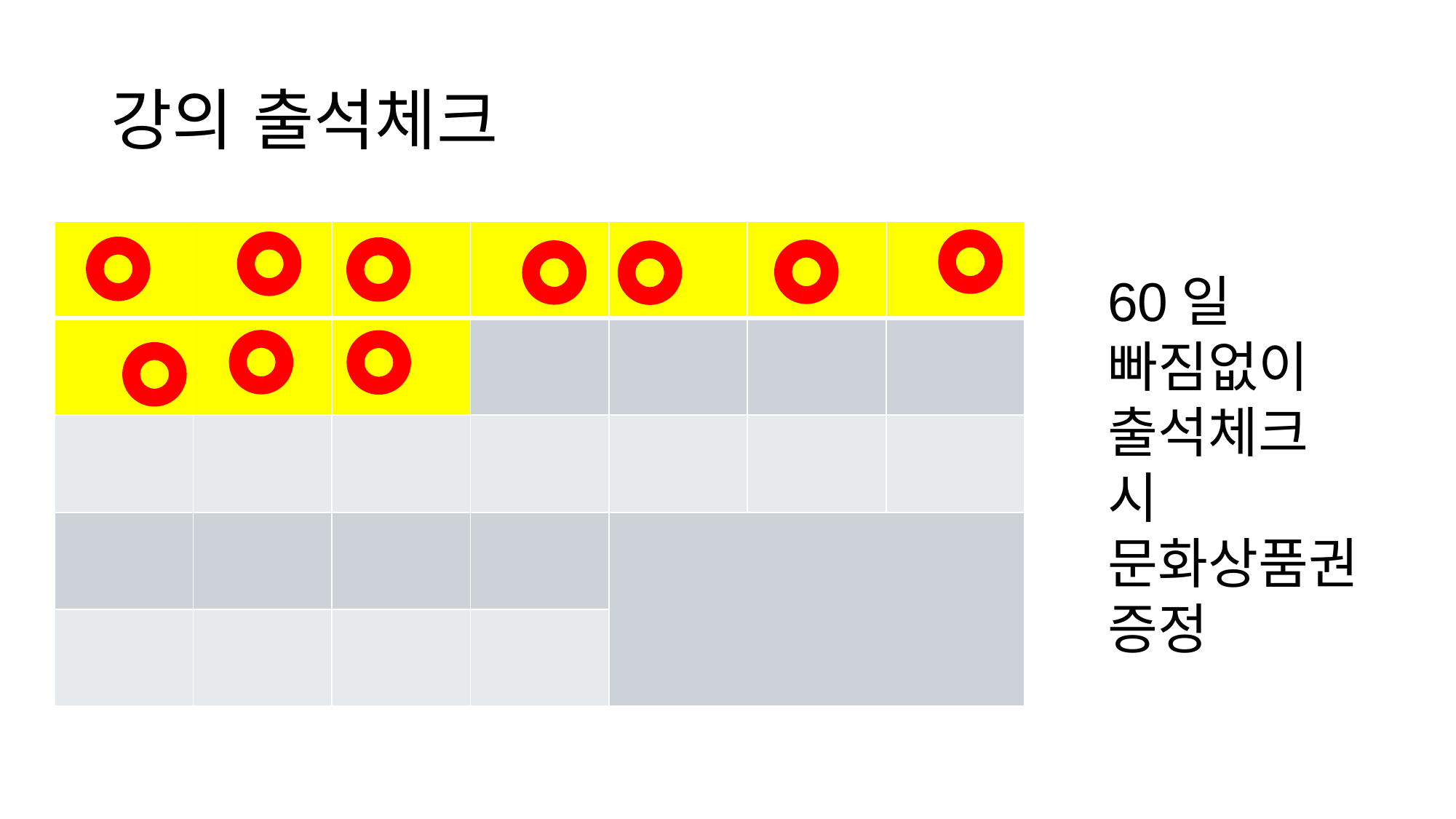

# 강의 출석체크
|  |  |  |  |  |  |  |
| --- | --- | --- | --- | --- | --- | --- |
|  |  |  |  |  |  |  |
|  |  |  |  |  |  |  |
|  |  |  |  |  |  |  |
|  |  |  |  |  |  |  |

60일 빠짐없이 출석체크 시
문화상품권 증정